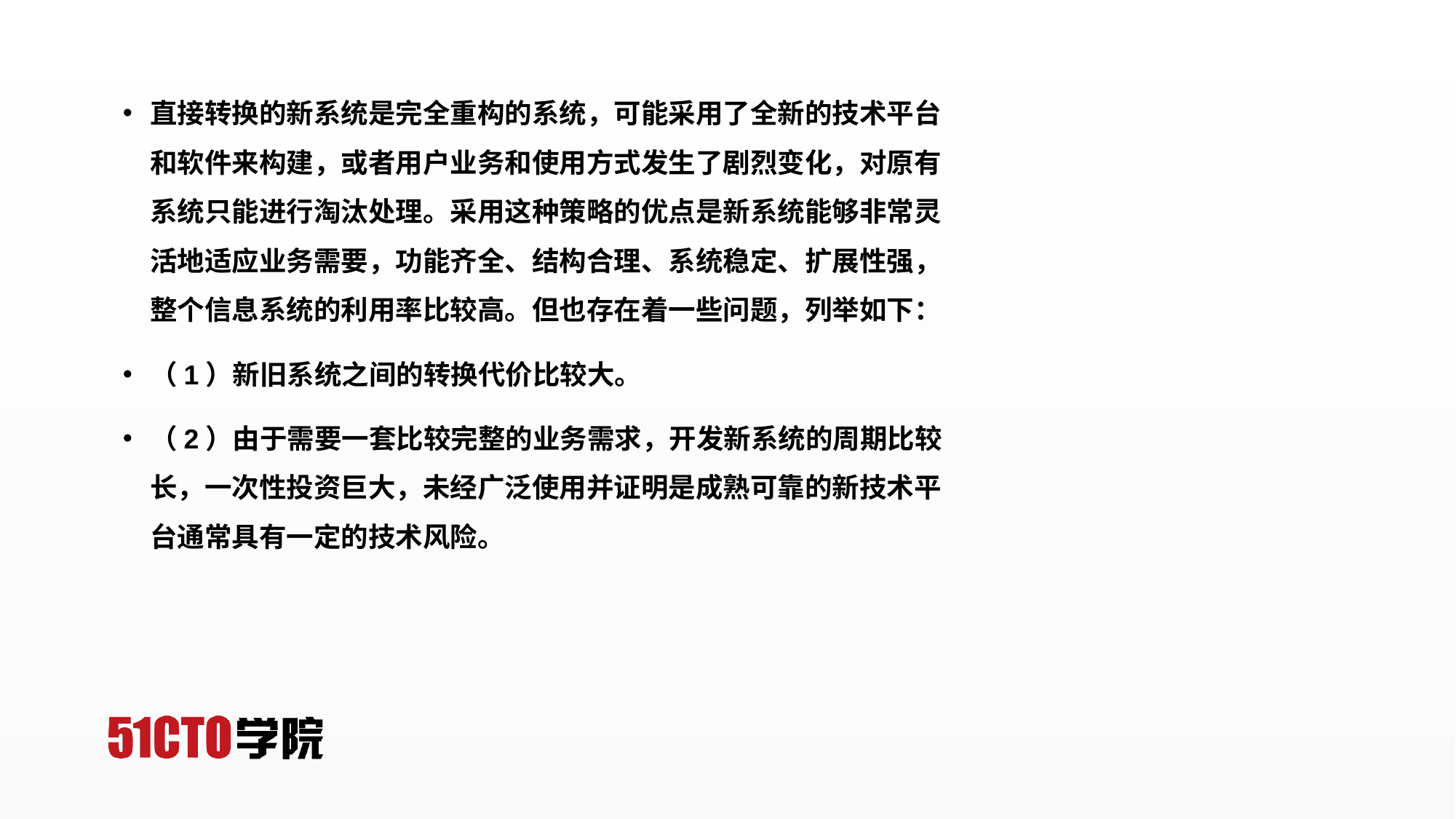

直接转换的新系统是完全重构的系统，可能采用了全新的技术平台和软件来构建，或者用户业务和使用方式发生了剧烈变化，对原有系统只能进行淘汰处理。采用这种策略的优点是新系统能够非常灵活地适应业务需要，功能齐全、结构合理、系统稳定、扩展性强，整个信息系统的利用率比较高。但也存在着一些问题，列举如下：
（1）新旧系统之间的转换代价比较大。
（2）由于需要一套比较完整的业务需求，开发新系统的周期比较长，一次性投资巨大，未经广泛使用并证明是成熟可靠的新技术平台通常具有一定的技术风险。